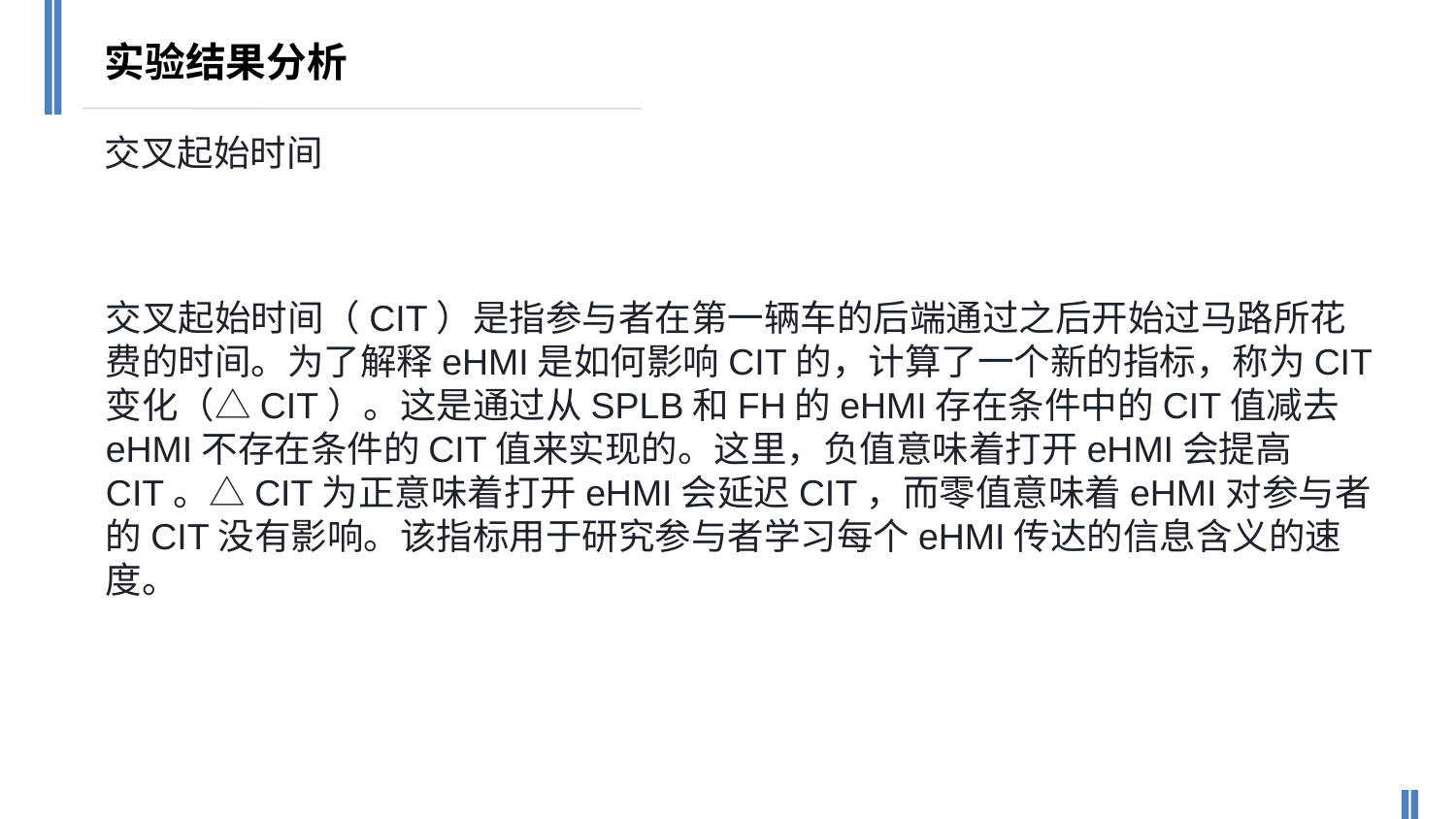

实验结果分析
交叉起始时间
交叉起始时间（CIT）是指参与者在第一辆车的后端通过之后开始过马路所花费的时间。为了解释eHMI是如何影响CIT的，计算了一个新的指标，称为CIT变化（△CIT）。这是通过从SPLB和FH的eHMI存在条件中的CIT值减去eHMI不存在条件的CIT值来实现的。这里，负值意味着打开eHMI会提高CIT。△CIT为正意味着打开eHMI会延迟CIT，而零值意味着eHMI对参与者的CIT没有影响。该指标用于研究参与者学习每个eHMI传达的信息含义的速度。